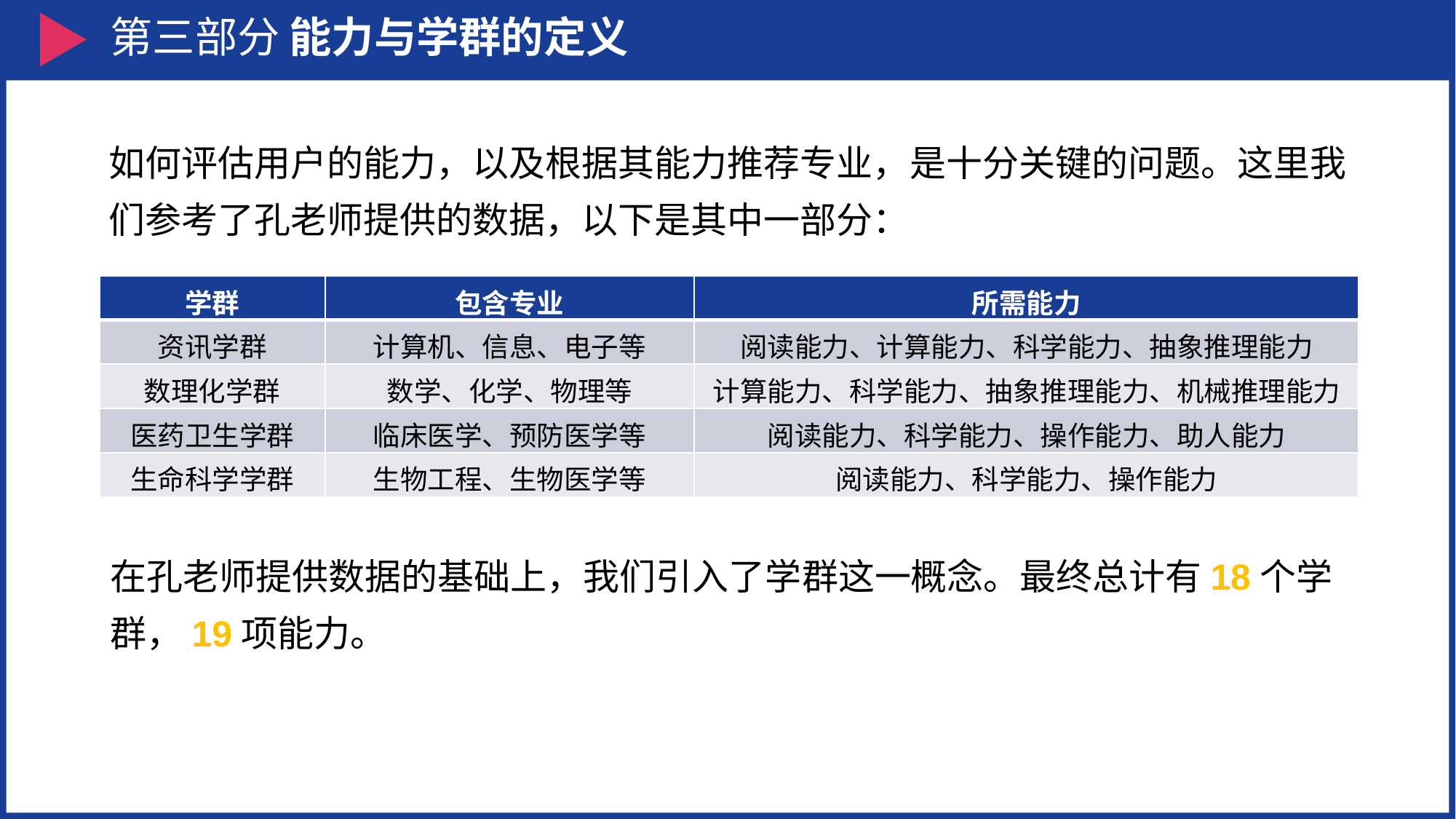

第三部分 能力与学群的定义
如何评估用户的能力，以及根据其能力推荐专业，是十分关键的问题。这里我们参考了孔老师提供的数据，以下是其中一部分：
| 学群 | 包含专业 | 所需能力 |
| --- | --- | --- |
| 资讯学群 | 计算机、信息、电子等 | 阅读能力、计算能力、科学能力、抽象推理能力 |
| 数理化学群 | 数学、化学、物理等 | 计算能力、科学能力、抽象推理能力、机械推理能力 |
| 医药卫生学群 | 临床医学、预防医学等 | 阅读能力、科学能力、操作能力、助人能力 |
| 生命科学学群 | 生物工程、生物医学等 | 阅读能力、科学能力、操作能力 |
在孔老师提供数据的基础上，我们引入了学群这一概念。最终总计有18个学群，19项能力。